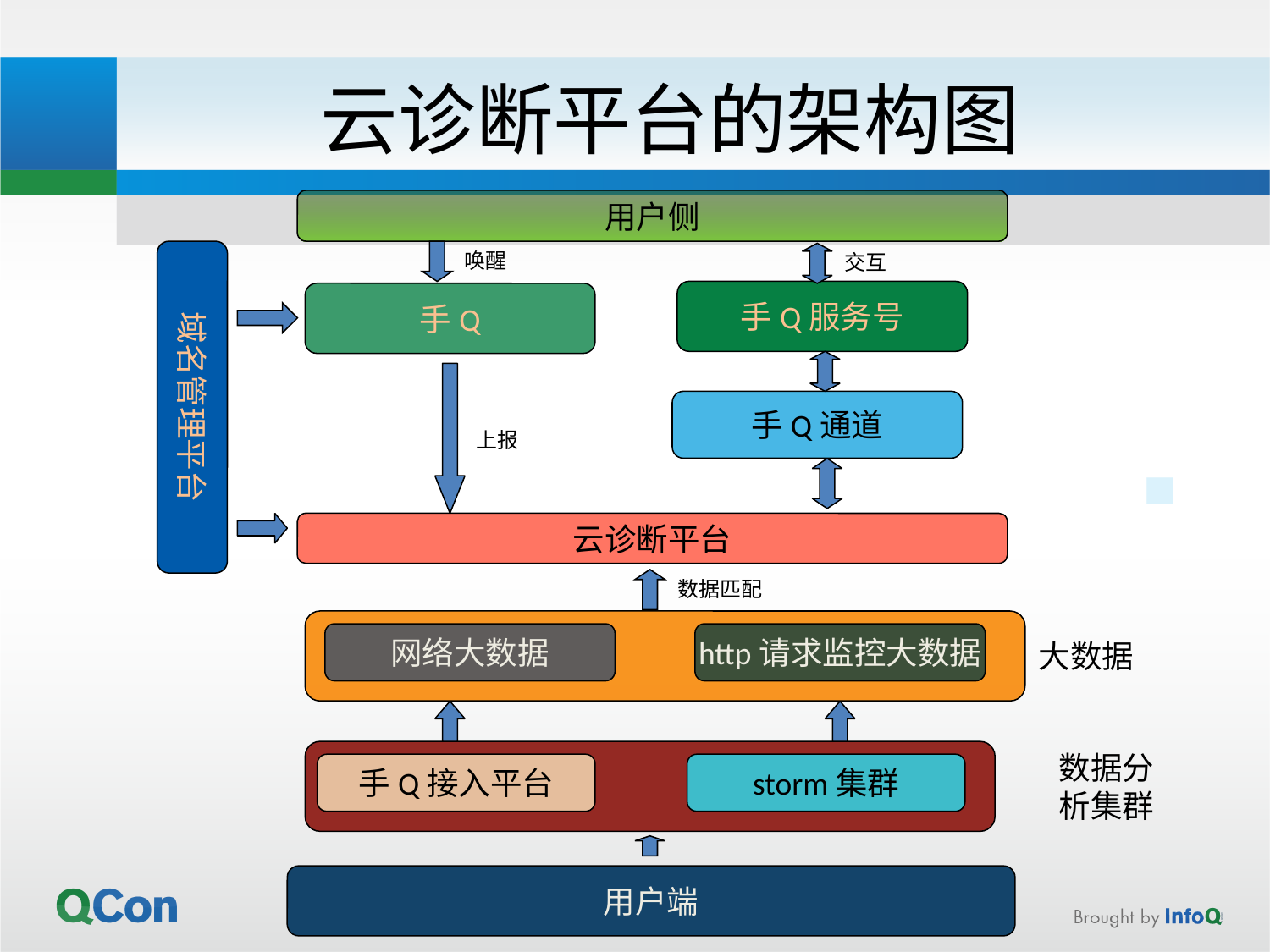

# 云诊断平台的架构图
用户侧

唤醒

交互
手Q服务号
手Q

域名管理平台
手Q通道
上报

云诊断平台

数据匹配

网络大数据
http请求监控大数据
大数据

数据分析集群

手Q接入平台
storm集群

用户端